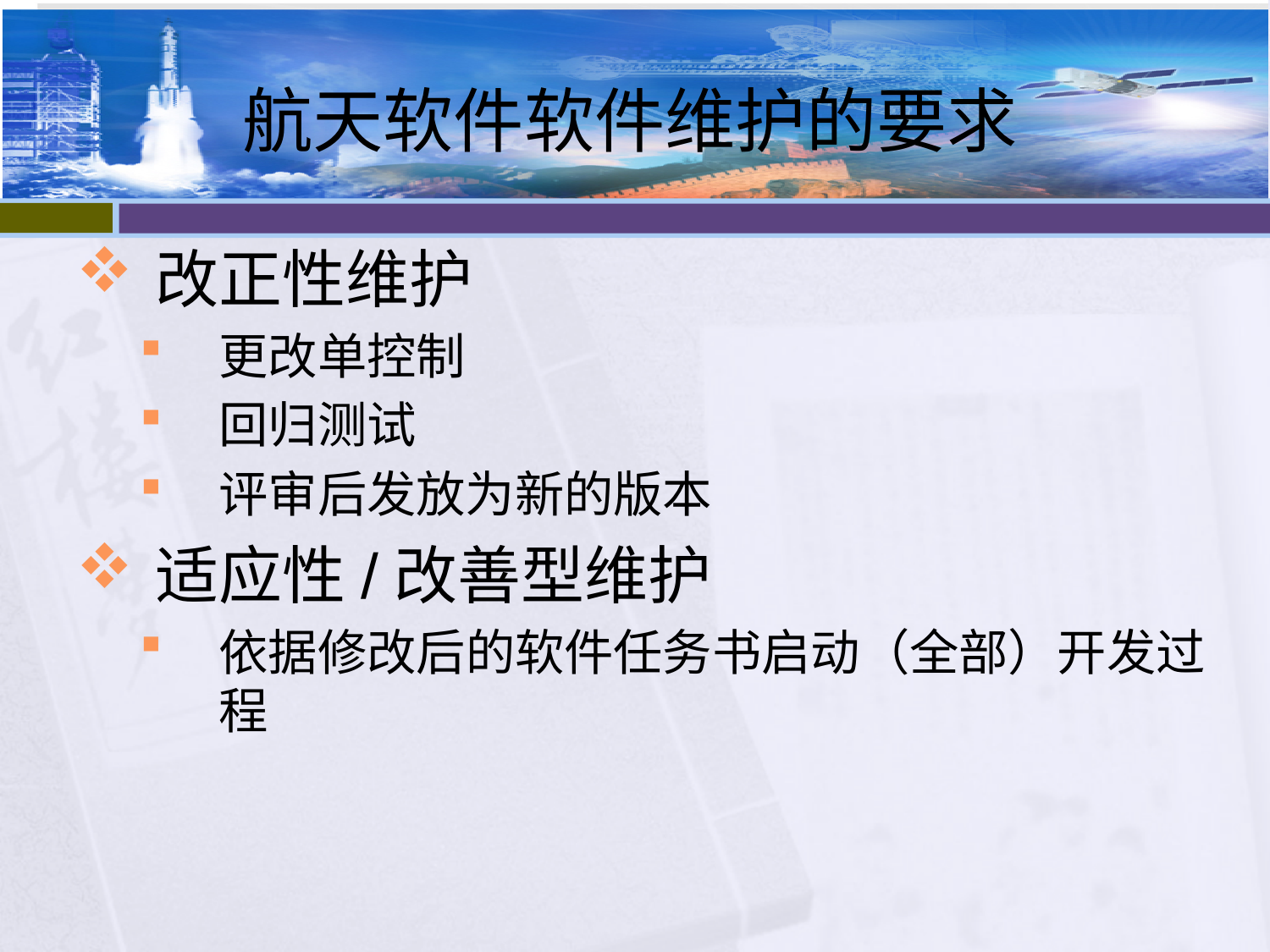

# 航天软件软件维护的要求

改正性维护
更改单控制
回归测试
评审后发放为新的版本
适应性/改善型维护
依据修改后的软件任务书启动（全部）开发过程